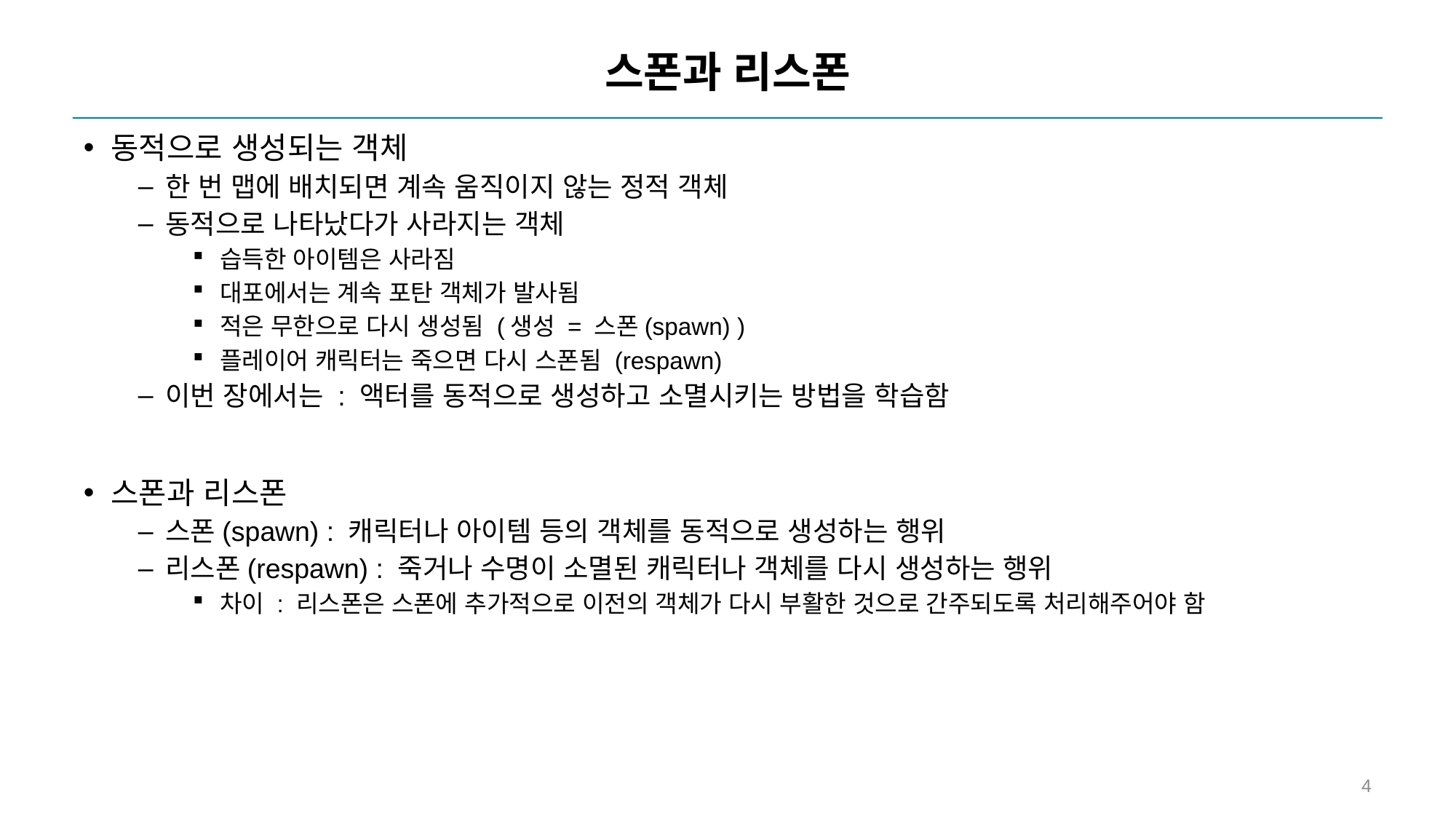

# 스폰과 리스폰
동적으로 생성되는 객체
한 번 맵에 배치되면 계속 움직이지 않는 정적 객체
동적으로 나타났다가 사라지는 객체
습득한 아이템은 사라짐
대포에서는 계속 포탄 객체가 발사됨
적은 무한으로 다시 생성됨 (생성 = 스폰(spawn) )
플레이어 캐릭터는 죽으면 다시 스폰됨 (respawn)
이번 장에서는 : 액터를 동적으로 생성하고 소멸시키는 방법을 학습함

스폰과 리스폰
스폰(spawn) : 캐릭터나 아이템 등의 객체를 동적으로 생성하는 행위
리스폰(respawn) : 죽거나 수명이 소멸된 캐릭터나 객체를 다시 생성하는 행위
차이 : 리스폰은 스폰에 추가적으로 이전의 객체가 다시 부활한 것으로 간주되도록 처리해주어야 함

4